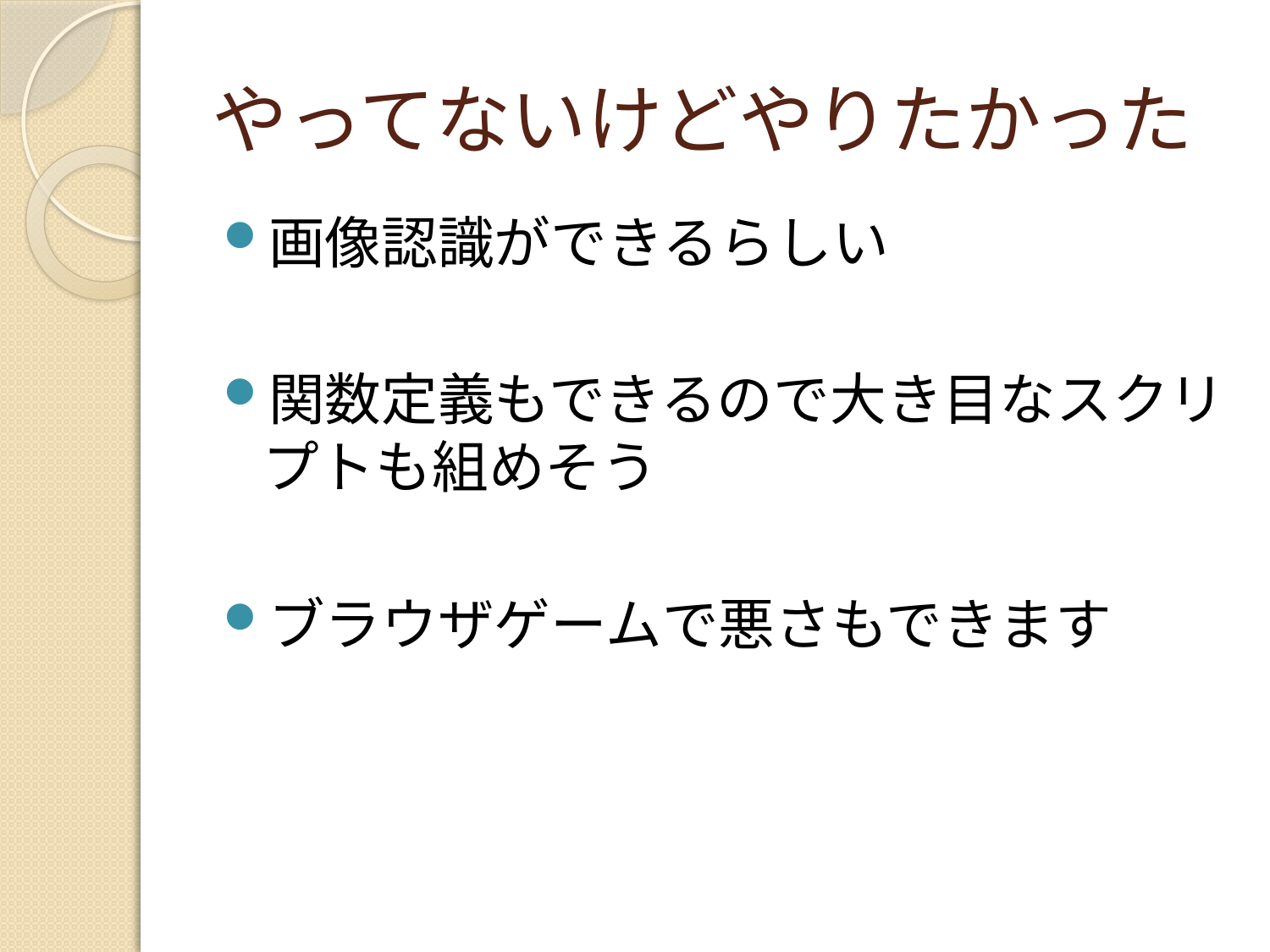

# やってないけどやりたかった
画像認識ができるらしい

関数定義もできるので大き目なスクリプトも組めそう

ブラウザゲームで悪さもできます